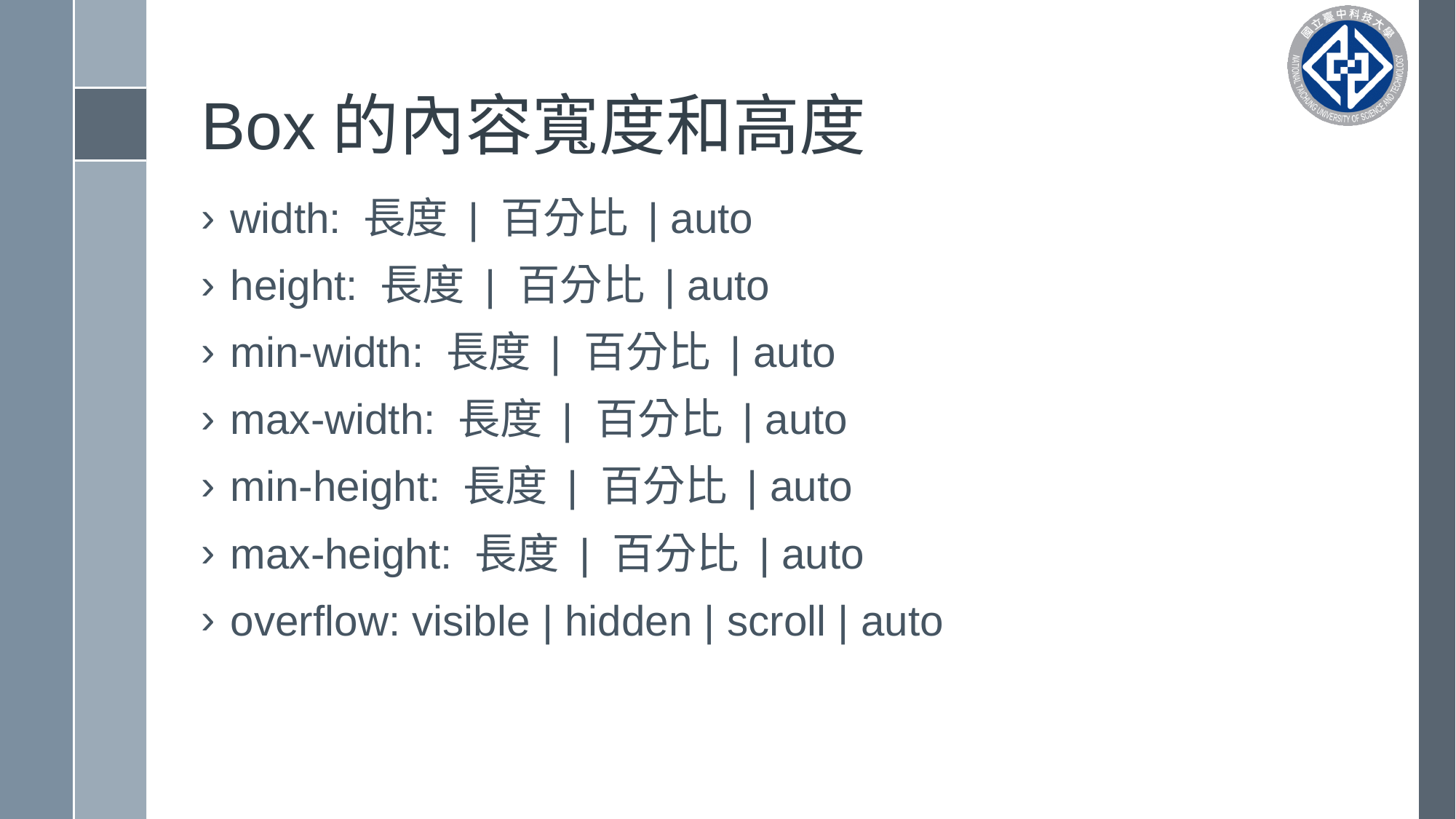

# Box的內容寬度和高度
width: 長度 | 百分比 | auto
height: 長度 | 百分比 | auto
min-width: 長度 | 百分比 | auto
max-width: 長度 | 百分比 | auto
min-height: 長度 | 百分比 | auto
max-height: 長度 | 百分比 | auto
overflow: visible | hidden | scroll | auto